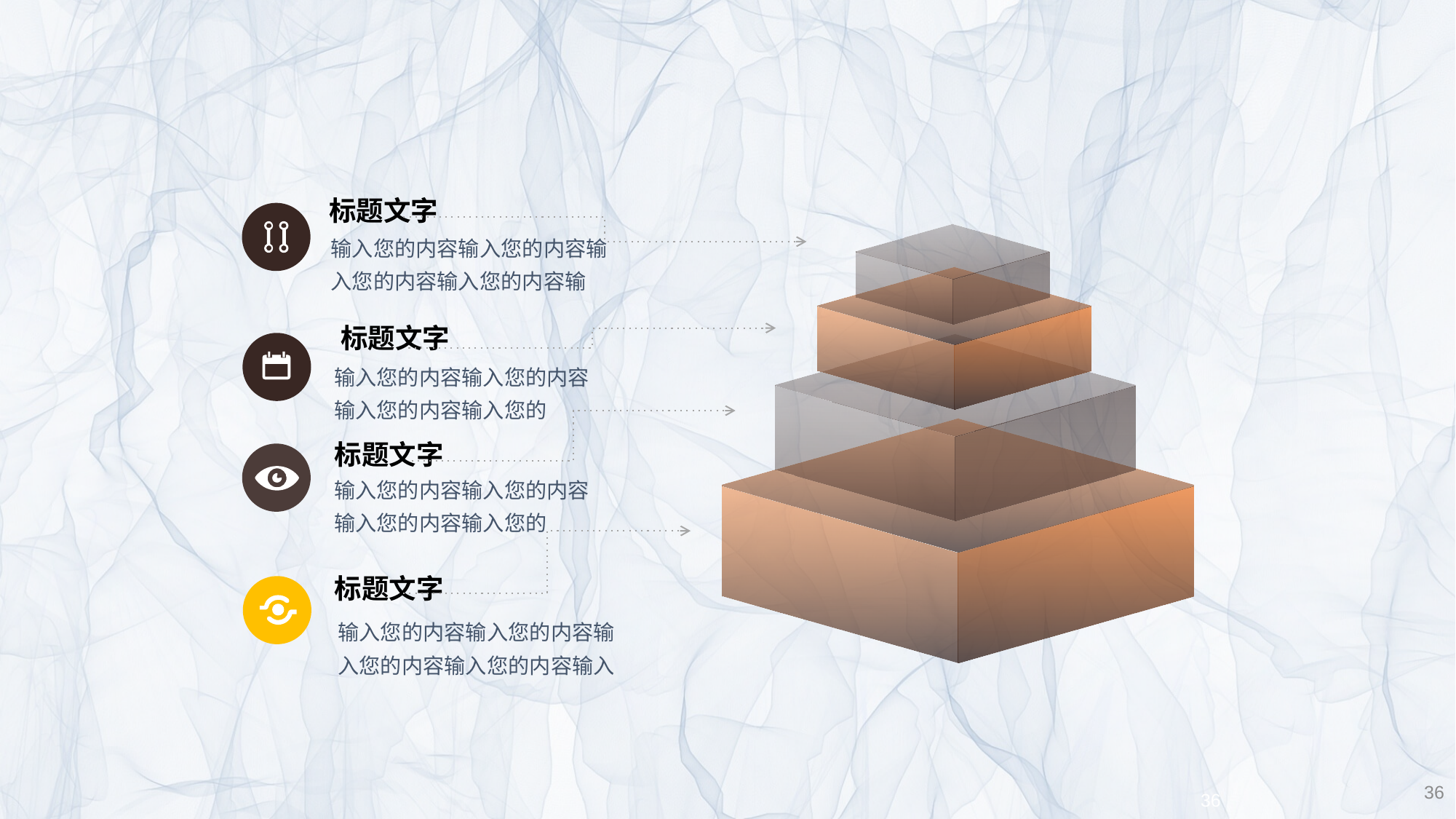

标题文字

输入您的内容输入您的内容输入您的内容输入您的内容输

标题文字

输入您的内容输入您的内容输入您的内容输入您的

标题文字

输入您的内容输入您的内容输入您的内容输入您的

标题文字

输入您的内容输入您的内容输入您的内容输入您的内容输入
36
36